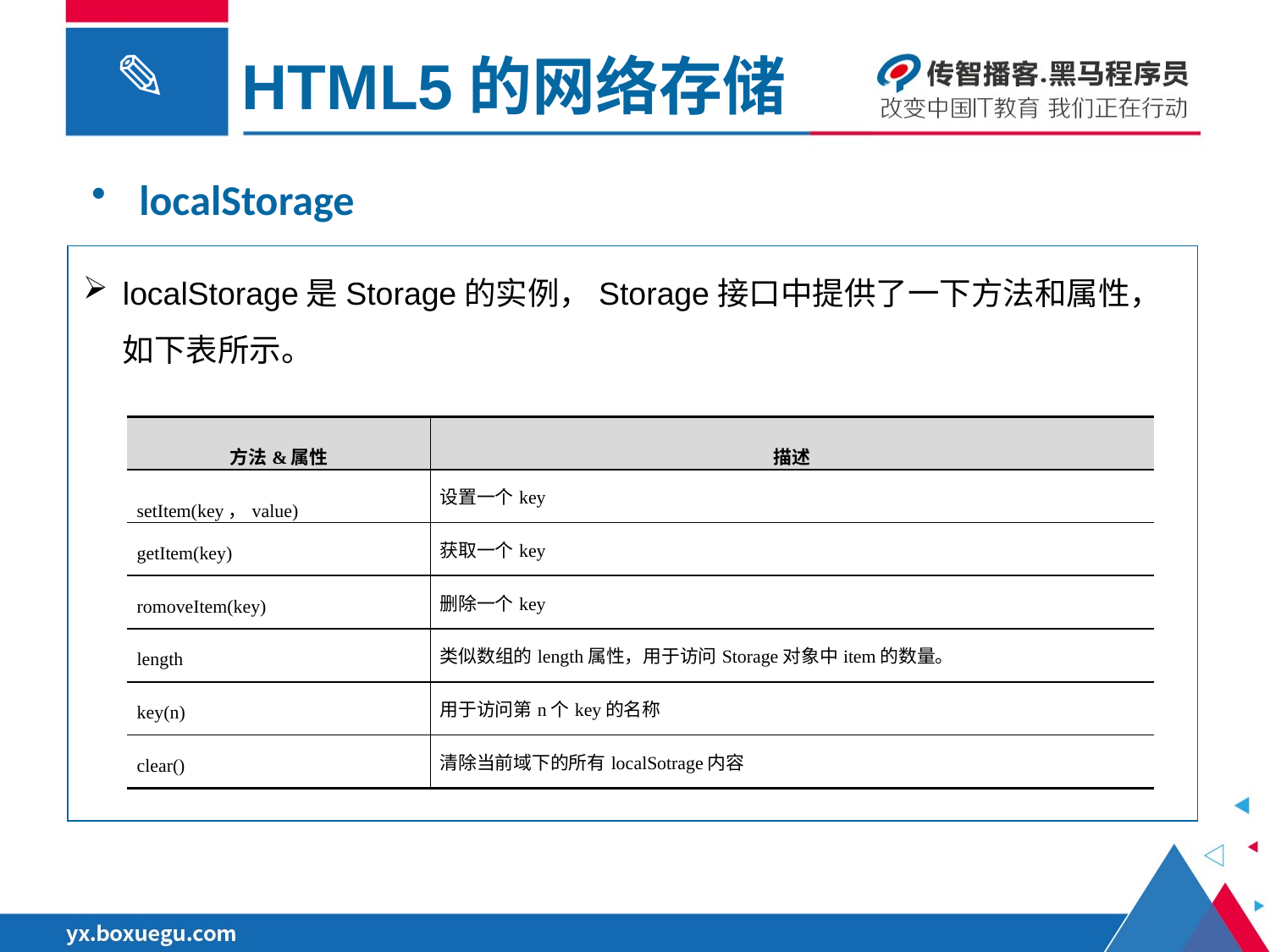

HTML5的网络存储
localStorage

localStorage是Storage的实例，Storage接口中提供了一下方法和属性，如下表所示。

| 方法&属性 | 描述 |
| --- | --- |
| setItem(key，value) | 设置一个key |
| getItem(key) | 获取一个key |
| romoveItem(key) | 删除一个key |
| length | 类似数组的length属性，用于访问Storage对象中item的数量。 |
| key(n) | 用于访问第n个key的名称 |
| clear() | 清除当前域下的所有localSotrage内容 |